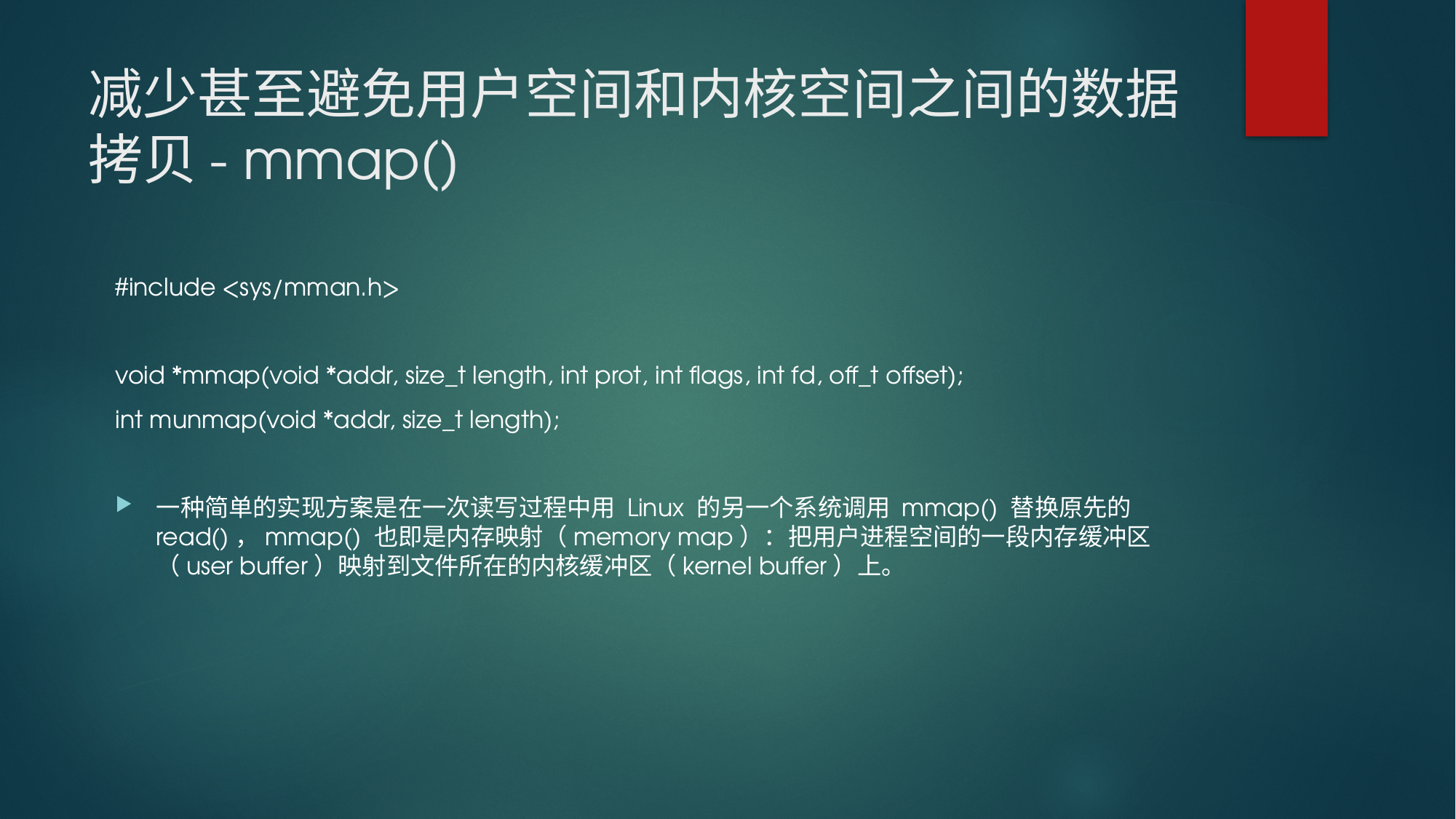

# 减少甚至避免用户空间和内核空间之间的数据拷贝- mmap()
#include <sys/mman.h>

void *mmap(void *addr, size_t length, int prot, int flags, int fd, off_t offset);
int munmap(void *addr, size_t length);

一种简单的实现方案是在一次读写过程中用 Linux 的另一个系统调用 mmap() 替换原先的 read()，mmap() 也即是内存映射（memory map）：把用户进程空间的一段内存缓冲区（user buffer）映射到文件所在的内核缓冲区（kernel buffer）上。